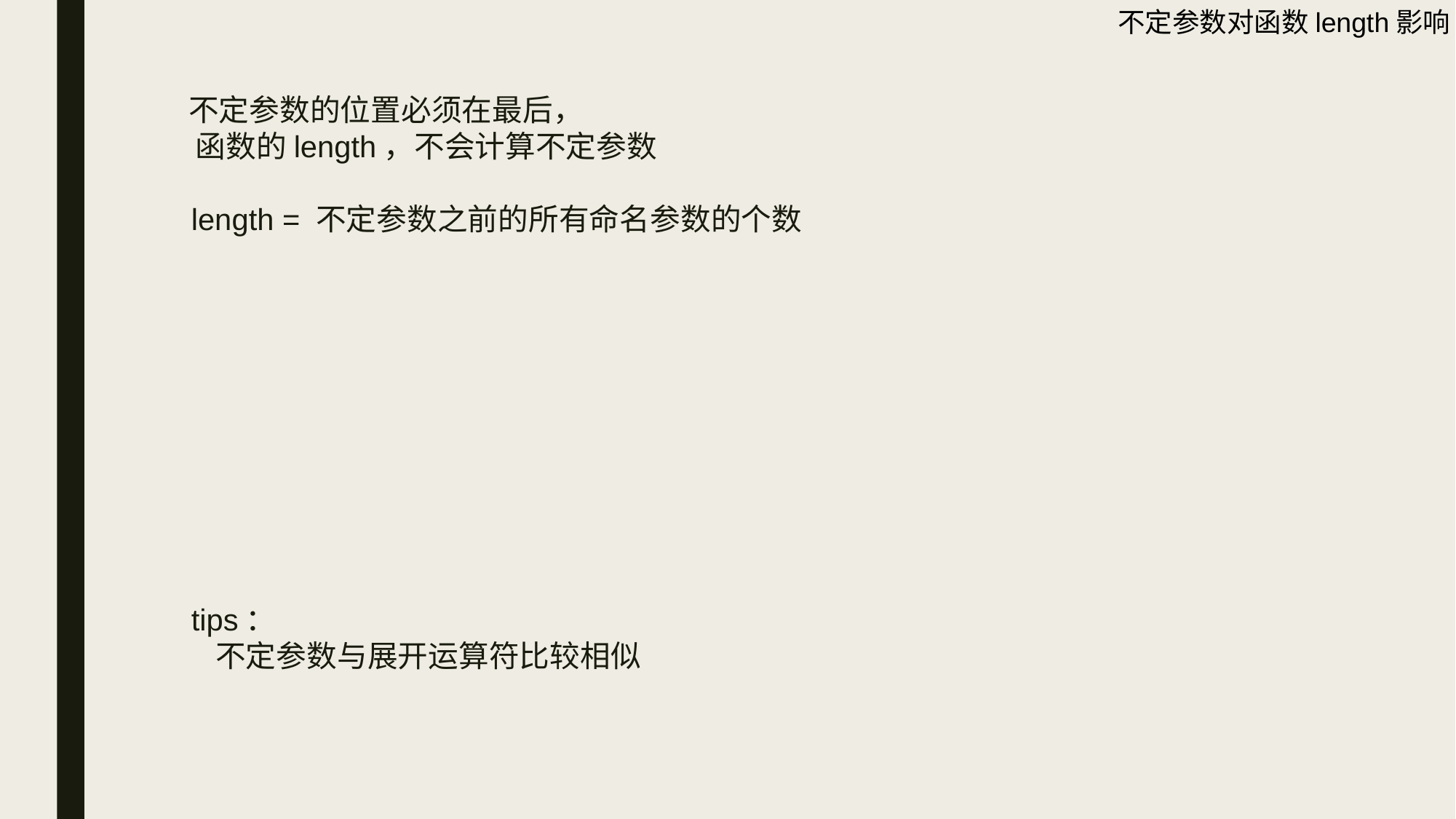

不定参数对函数length影响
 不定参数的位置必须在最后，
  函数的length，不会计算不定参数

  length = 不定参数之前的所有命名参数的个数

  tips：
     不定参数与展开运算符比较相似